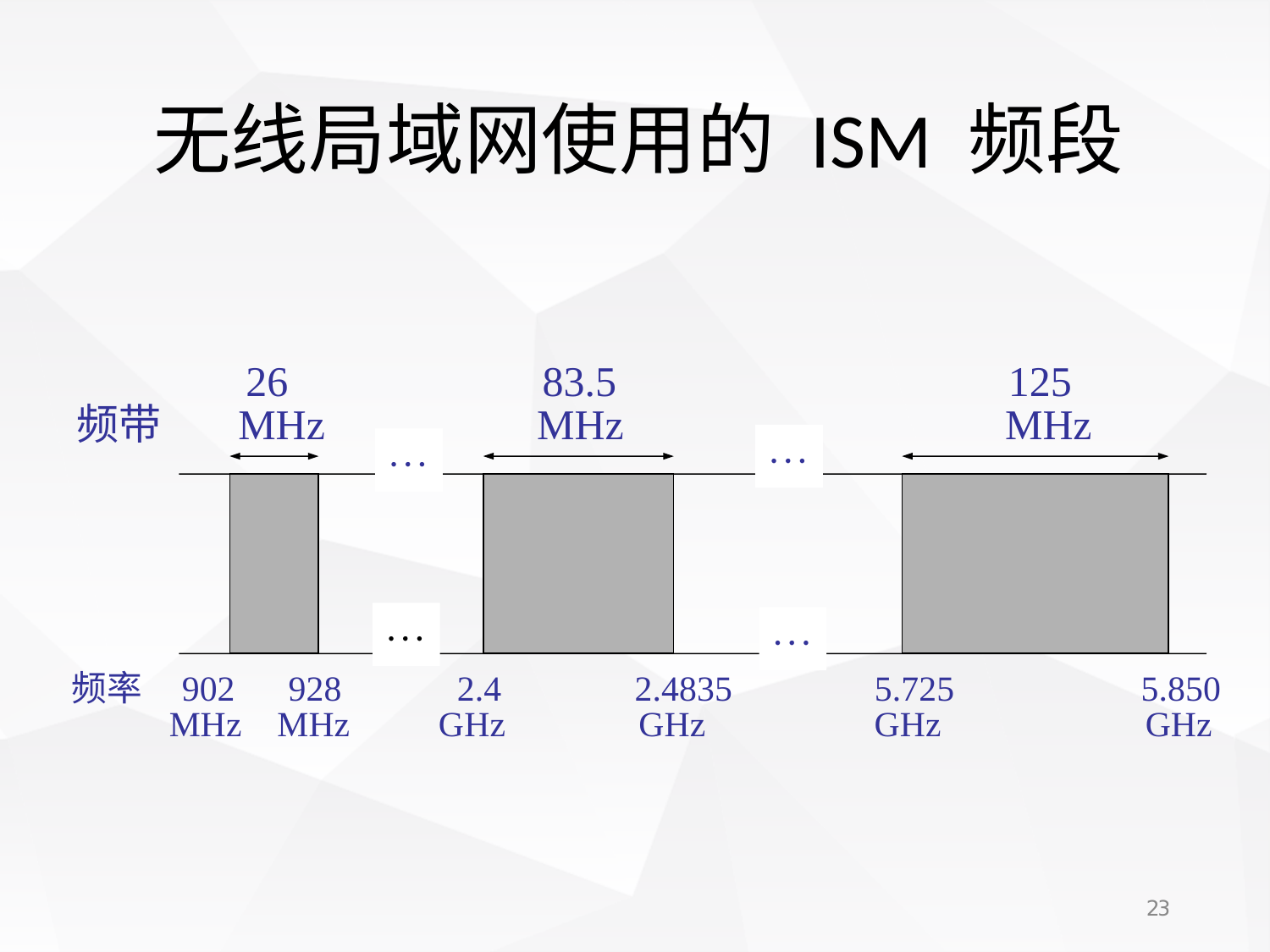

# 无线局域网使用的 ISM 频段
                26                        83.5                                     125
频带       MHz                    MHz                                    MHz
…
…

…
…

频率    902      928             2.4               2.4835                5.725                     5.850
           MHz    MHz          GHz               GHz                   GHz                       GHz
23